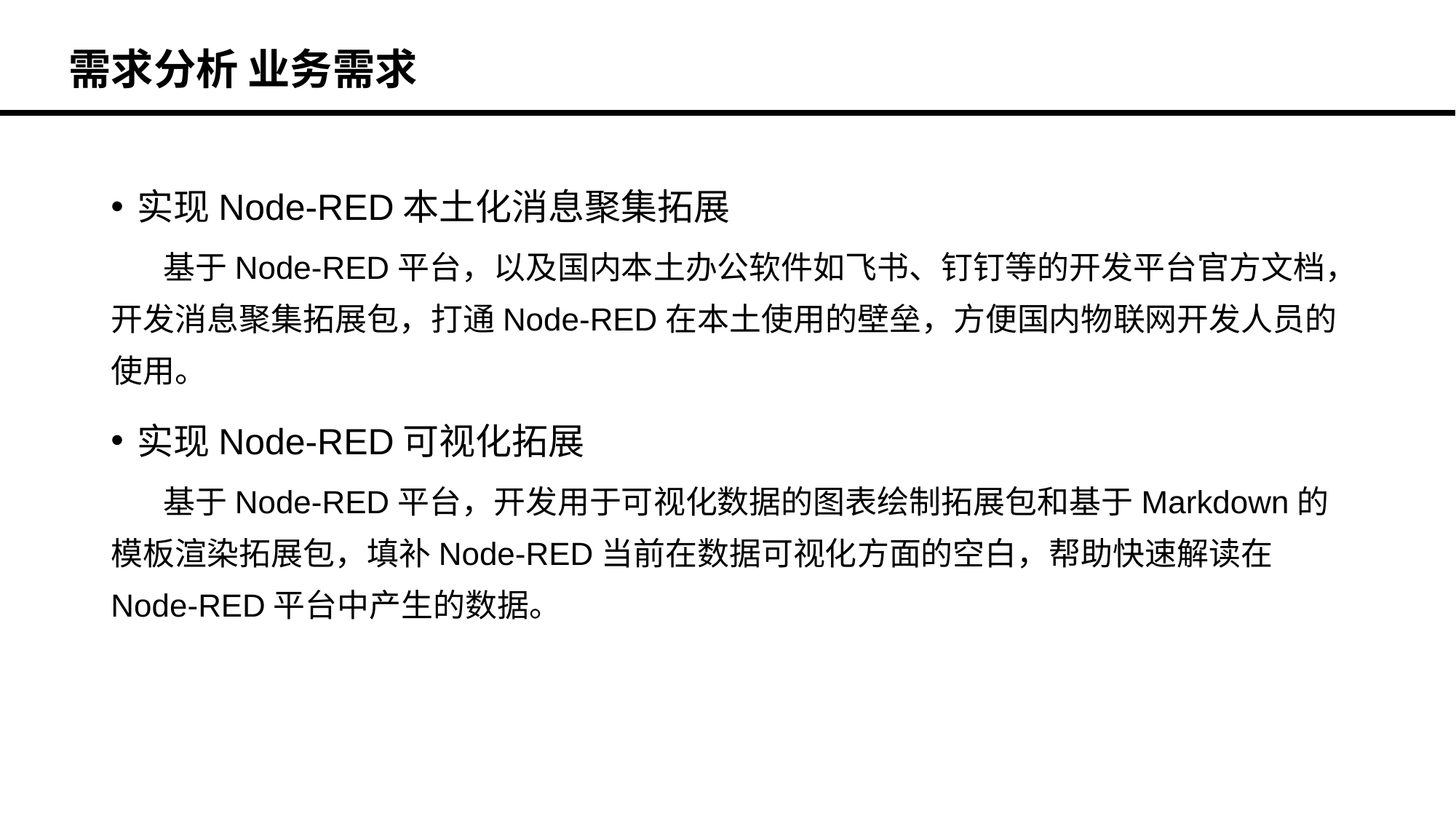

需求分析 业务需求
实现Node-RED本土化消息聚集拓展
基于Node-RED平台，以及国内本土办公软件如飞书、钉钉等的开发平台官方文档，开发消息聚集拓展包，打通Node-RED在本土使用的壁垒，方便国内物联网开发人员的使用。
实现Node-RED可视化拓展
基于Node-RED平台，开发用于可视化数据的图表绘制拓展包和基于Markdown的模板渲染拓展包，填补Node-RED当前在数据可视化方面的空白，帮助快速解读在Node-RED平台中产生的数据。